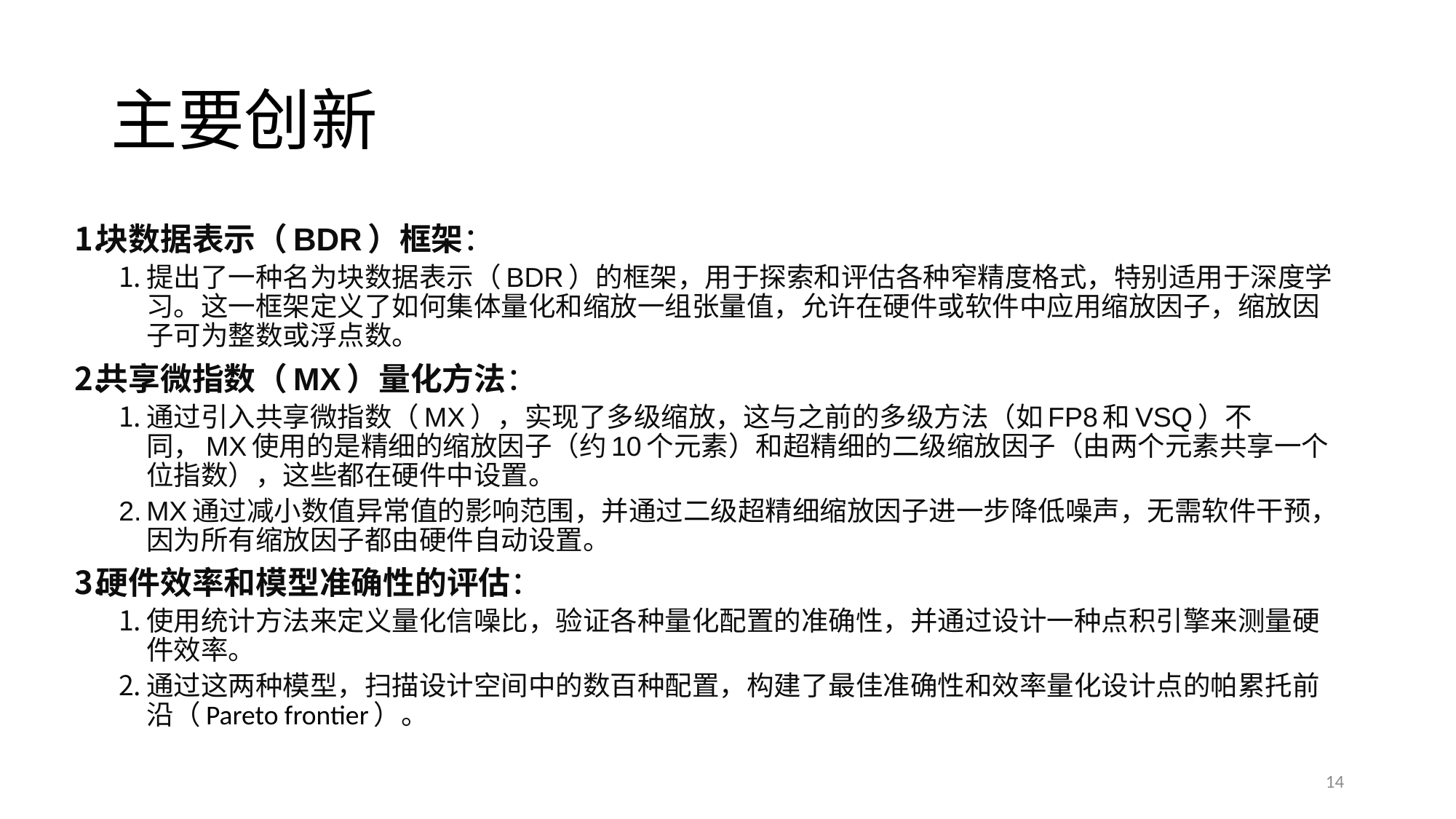

# 主要创新
块数据表示（BDR）框架：
提出了一种名为块数据表示（BDR）的框架，用于探索和评估各种窄精度格式，特别适用于深度学习。这一框架定义了如何集体量化和缩放一组张量值，允许在硬件或软件中应用缩放因子，缩放因子可为整数或浮点数。
共享微指数（MX）量化方法：
通过引入共享微指数（MX），实现了多级缩放，这与之前的多级方法（如FP8和VSQ）不同，MX使用的是精细的缩放因子（约10个元素）和超精细的二级缩放因子（由两个元素共享一个位指数），这些都在硬件中设置。
MX通过减小数值异常值的影响范围，并通过二级超精细缩放因子进一步降低噪声，无需软件干预，因为所有缩放因子都由硬件自动设置。
硬件效率和模型准确性的评估：
使用统计方法来定义量化信噪比，验证各种量化配置的准确性，并通过设计一种点积引擎来测量硬件效率。
通过这两种模型，扫描设计空间中的数百种配置，构建了最佳准确性和效率量化设计点的帕累托前沿（Pareto frontier）。

14